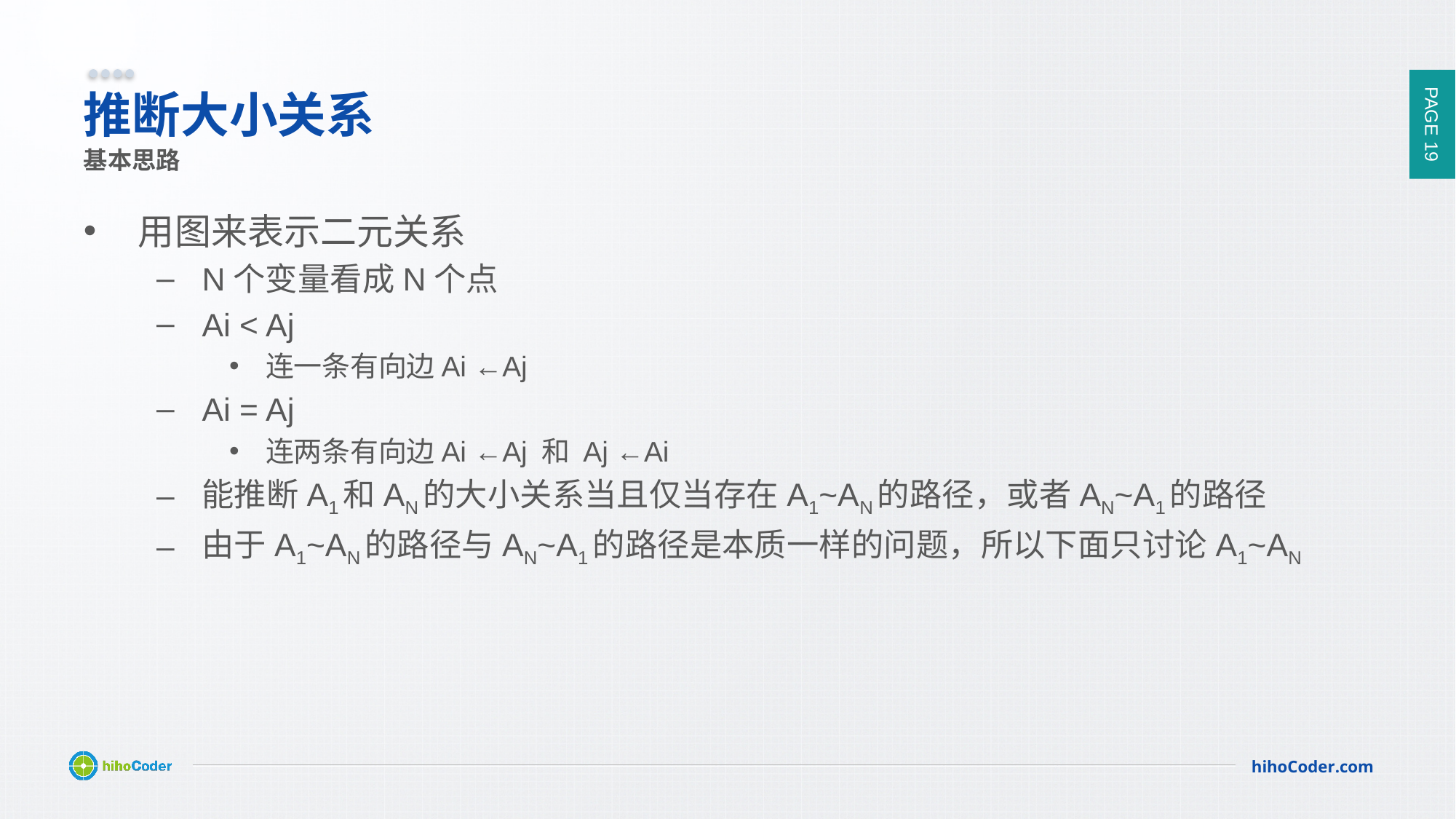

# 推断大小关系
基本思路
用图来表示二元关系
N个变量看成N个点
Ai < Aj
连一条有向边Ai ←Aj
Ai = Aj
连两条有向边Ai ←Aj 和 Aj ←Ai
能推断A1和AN的大小关系当且仅当存在A1~AN的路径，或者AN~A1的路径
由于A1~AN的路径与AN~A1的路径是本质一样的问题，所以下面只讨论A1~AN